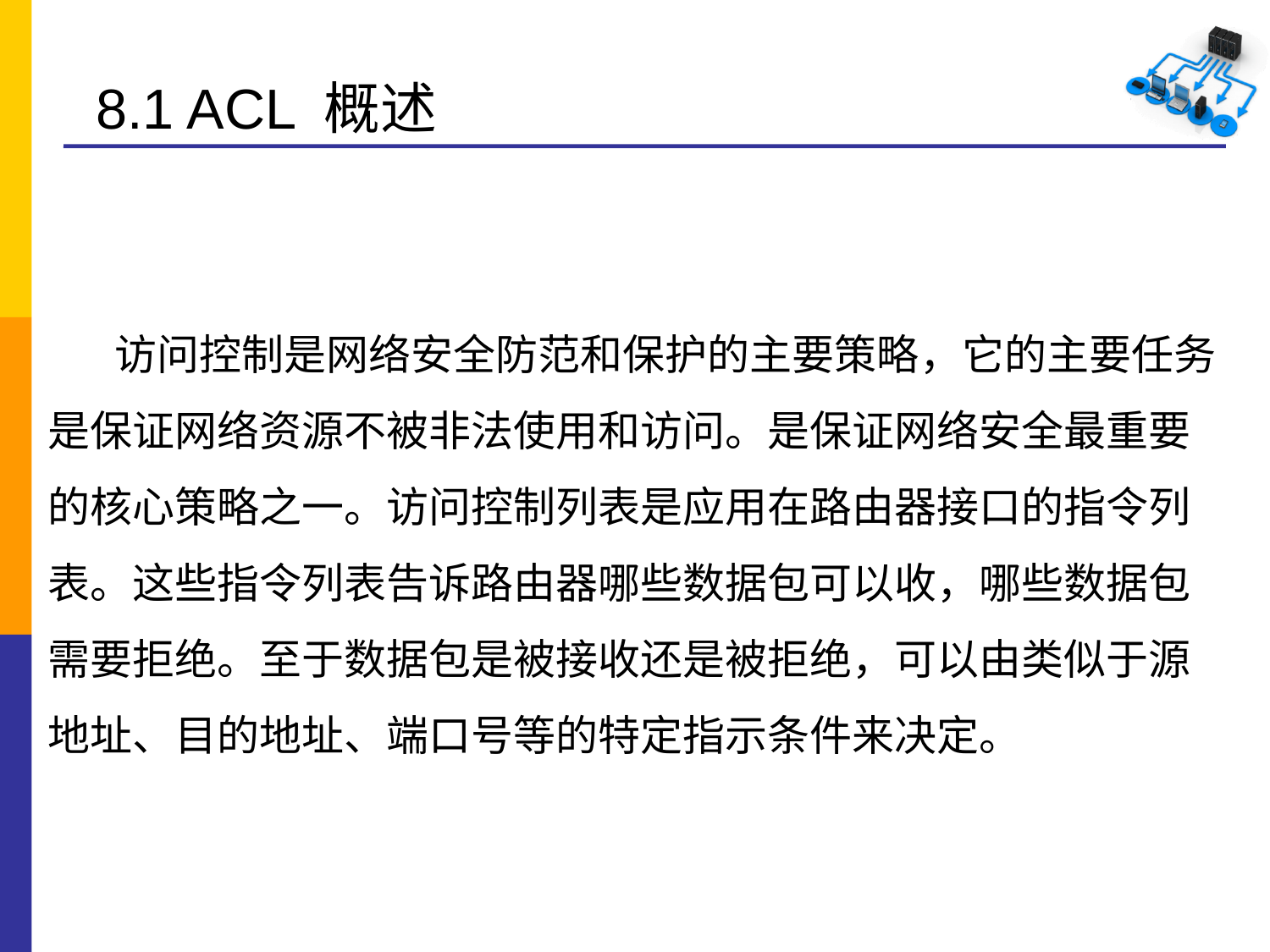

8.1 ACL 概述
      访问控制是网络安全防范和保护的主要策略，它的主要任务是保证网络资源不被非法使用和访问。是保证网络安全最重要的核心策略之一。访问控制列表是应用在路由器接口的指令列表。这些指令列表告诉路由器哪些数据包可以收，哪些数据包需要拒绝。至于数据包是被接收还是被拒绝，可以由类似于源地址、目的地址、端口号等的特定指示条件来决定。